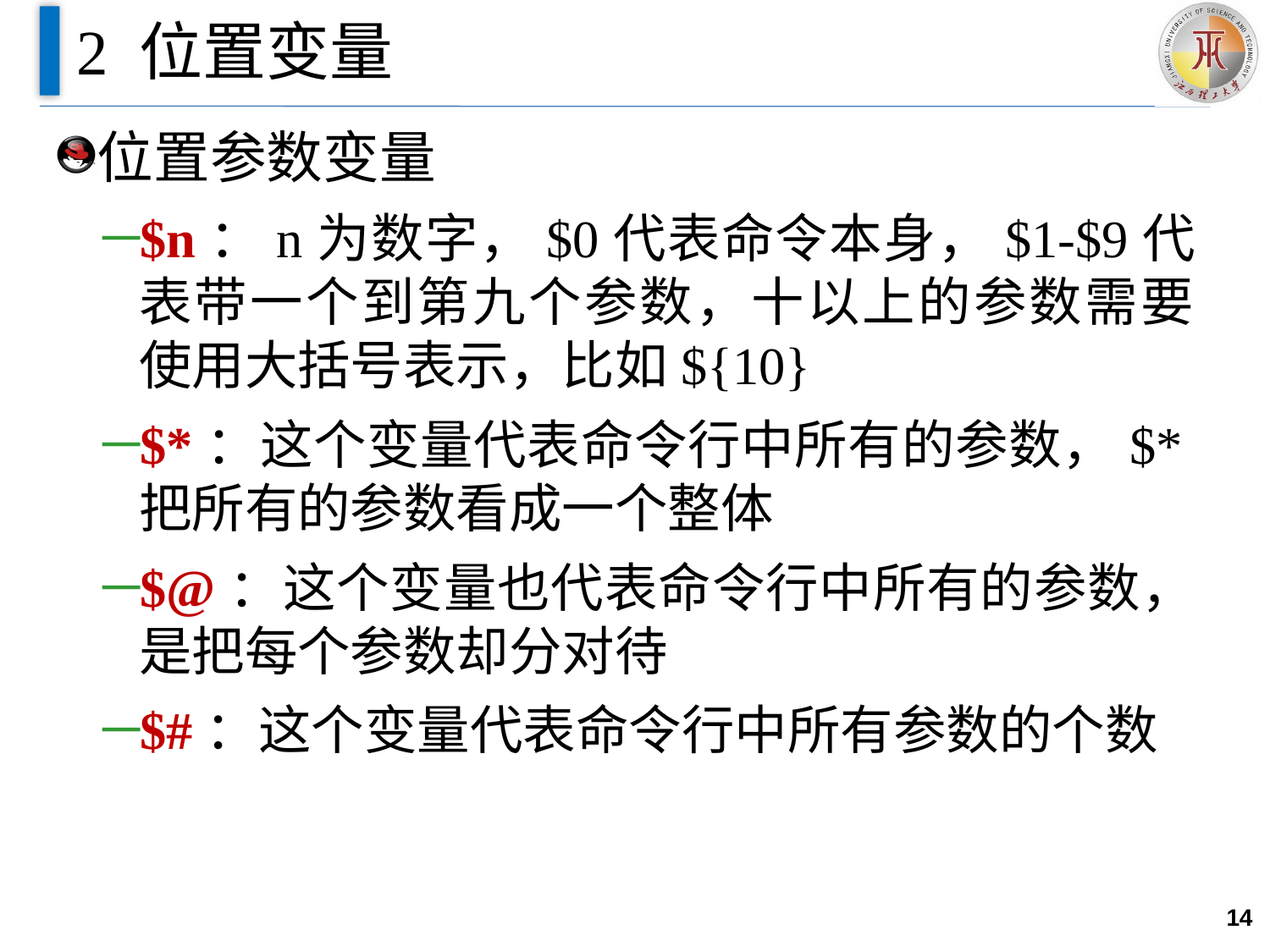

# 2 位置变量
位置参数变量
$n：n为数字，$0代表命令本身，$1-$9代表带一个到第九个参数，十以上的参数需要使用大括号表示，比如${10}
$*：这个变量代表命令行中所有的参数，$*把所有的参数看成一个整体
$@：这个变量也代表命令行中所有的参数，是把每个参数却分对待
$#：这个变量代表命令行中所有参数的个数
14